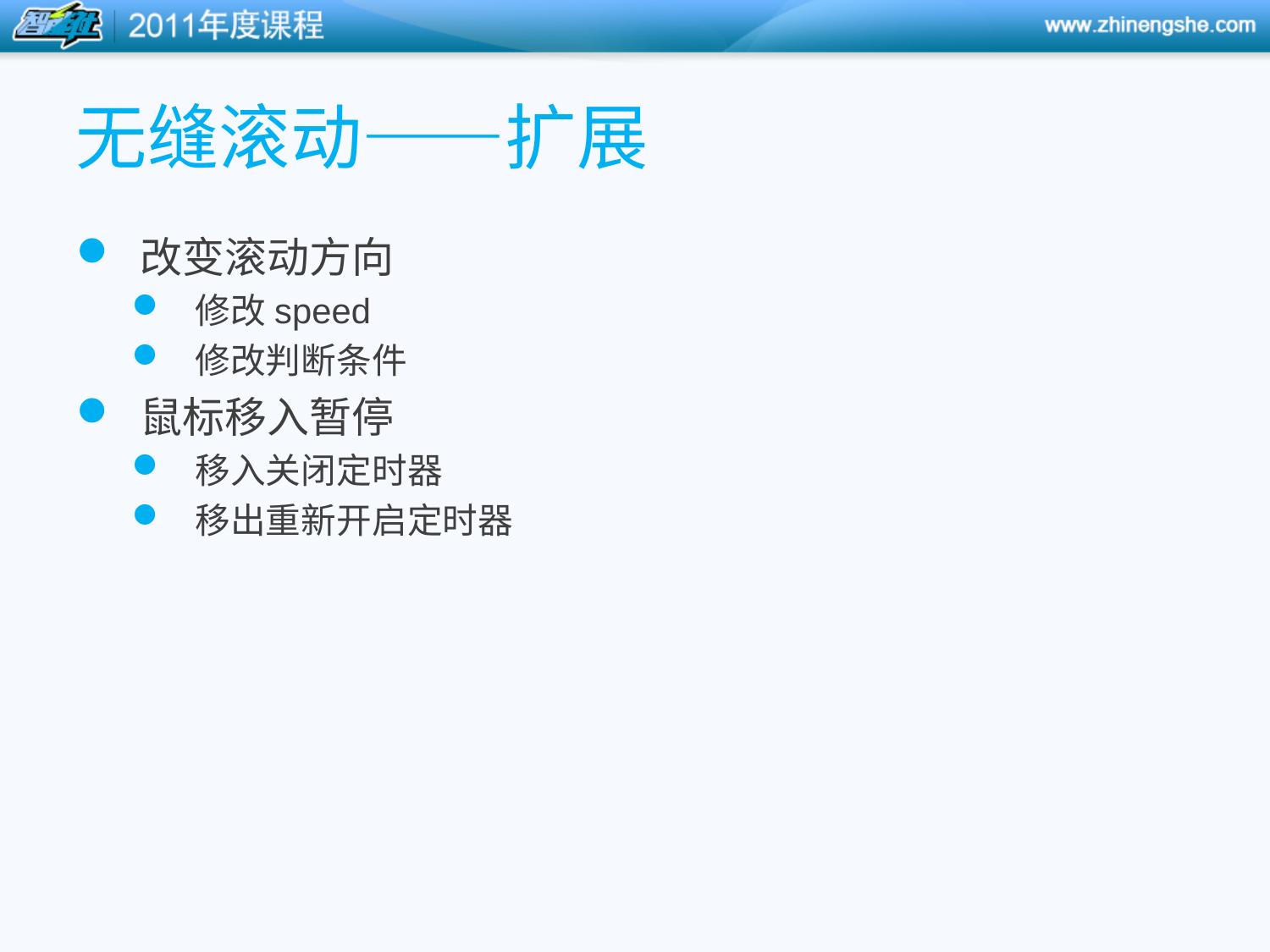

# 无缝滚动——扩展
改变滚动方向
修改speed
修改判断条件
鼠标移入暂停
移入关闭定时器
移出重新开启定时器